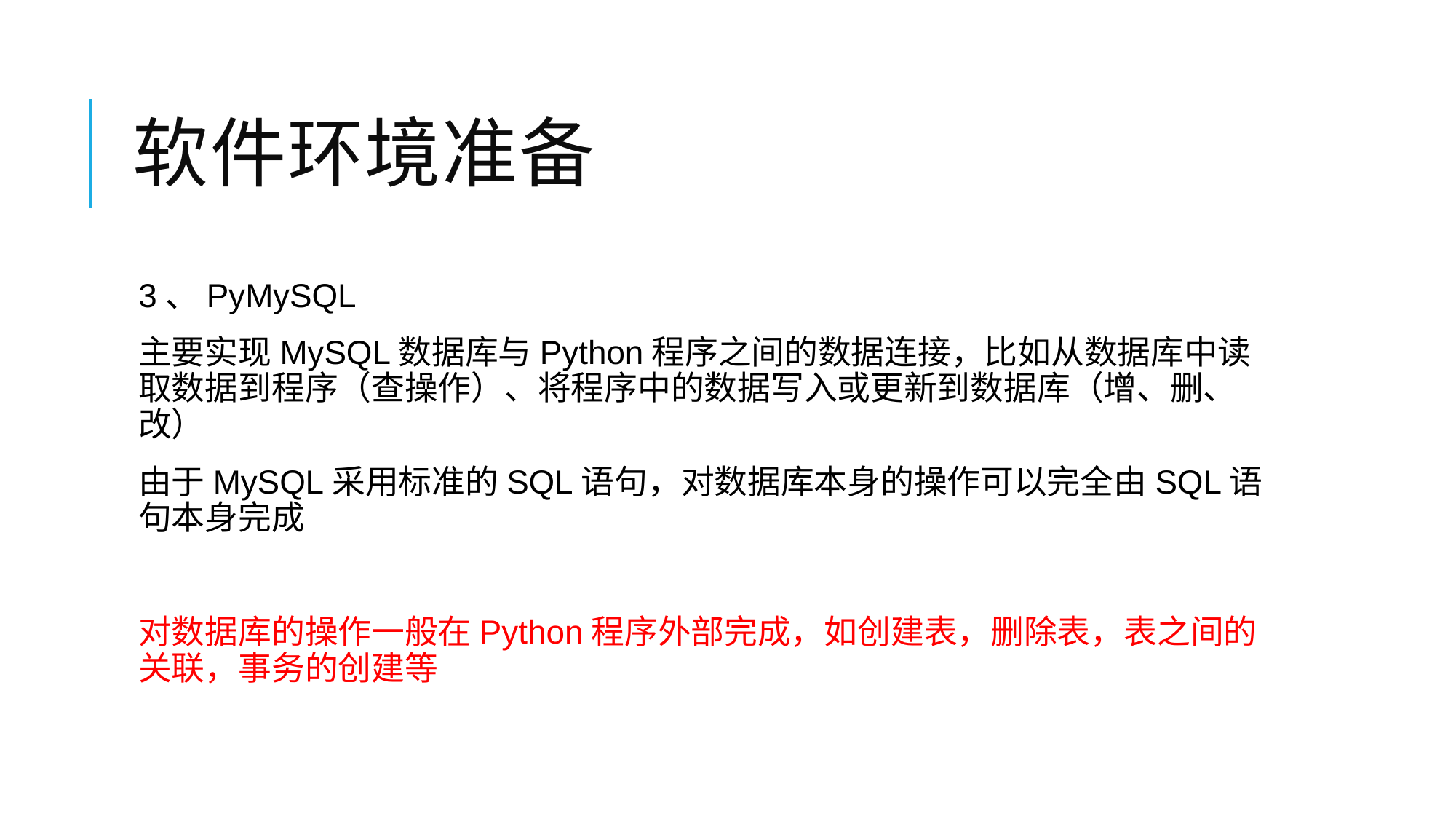

# 软件环境准备
3、PyMySQL
主要实现MySQL数据库与Python程序之间的数据连接，比如从数据库中读取数据到程序（查操作）、将程序中的数据写入或更新到数据库（增、删、改）
由于MySQL采用标准的SQL语句，对数据库本身的操作可以完全由SQL语句本身完成

对数据库的操作一般在Python程序外部完成，如创建表，删除表，表之间的关联，事务的创建等